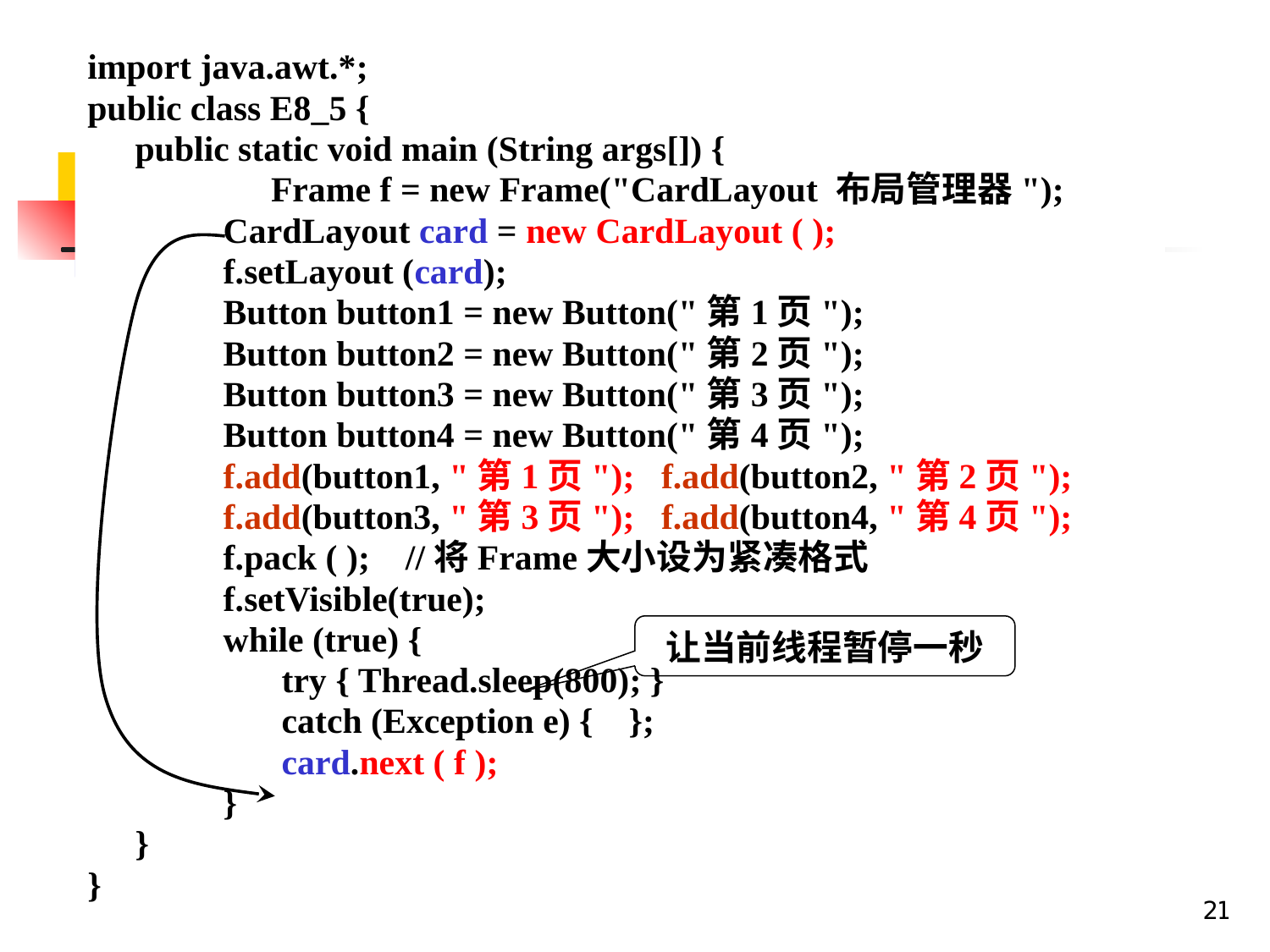

import java.awt.*;
public class E8_5 {
	public static void main (String args[]) {
		 Frame f = new Frame("CardLayout 布局管理器");
 CardLayout card = new CardLayout ( );
 f.setLayout (card);
 Button button1 = new Button("第1页");
 Button button2 = new Button("第2页");
 Button button3 = new Button("第3页");
 Button button4 = new Button("第4页");
 f.add(button1, "第1页");   f.add(button2, "第2页");
 f.add(button3, "第3页");   f.add(button4, "第4页");
 f.pack ( );    //将Frame大小设为紧凑格式
 f.setVisible(true);
 while (true) {
	    try { Thread.sleep(800); }
	    catch (Exception e) {    };
	    card.next ( f );
 }
	}
}

让当前线程暂停一秒
21